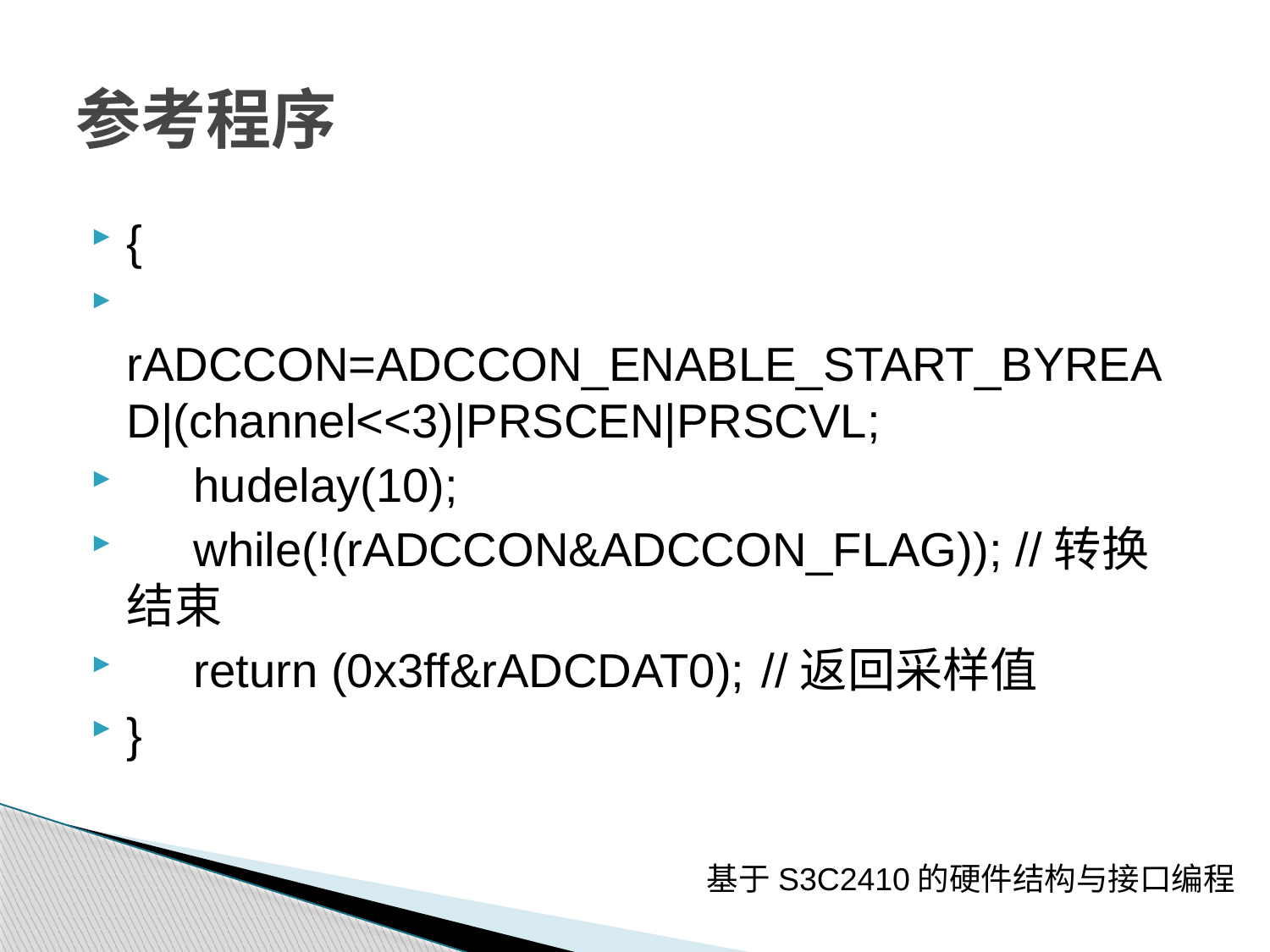

# 参考程序
{
     rADCCON=ADCCON_ENABLE_START_BYREAD|(channel<<3)|PRSCEN|PRSCVL;
     hudelay(10);
     while(!(rADCCON&ADCCON_FLAG));	//转换结束
     return (0x3ff&rADCDAT0);	//返回采样值
}

基于S3C2410的硬件结构与接口编程